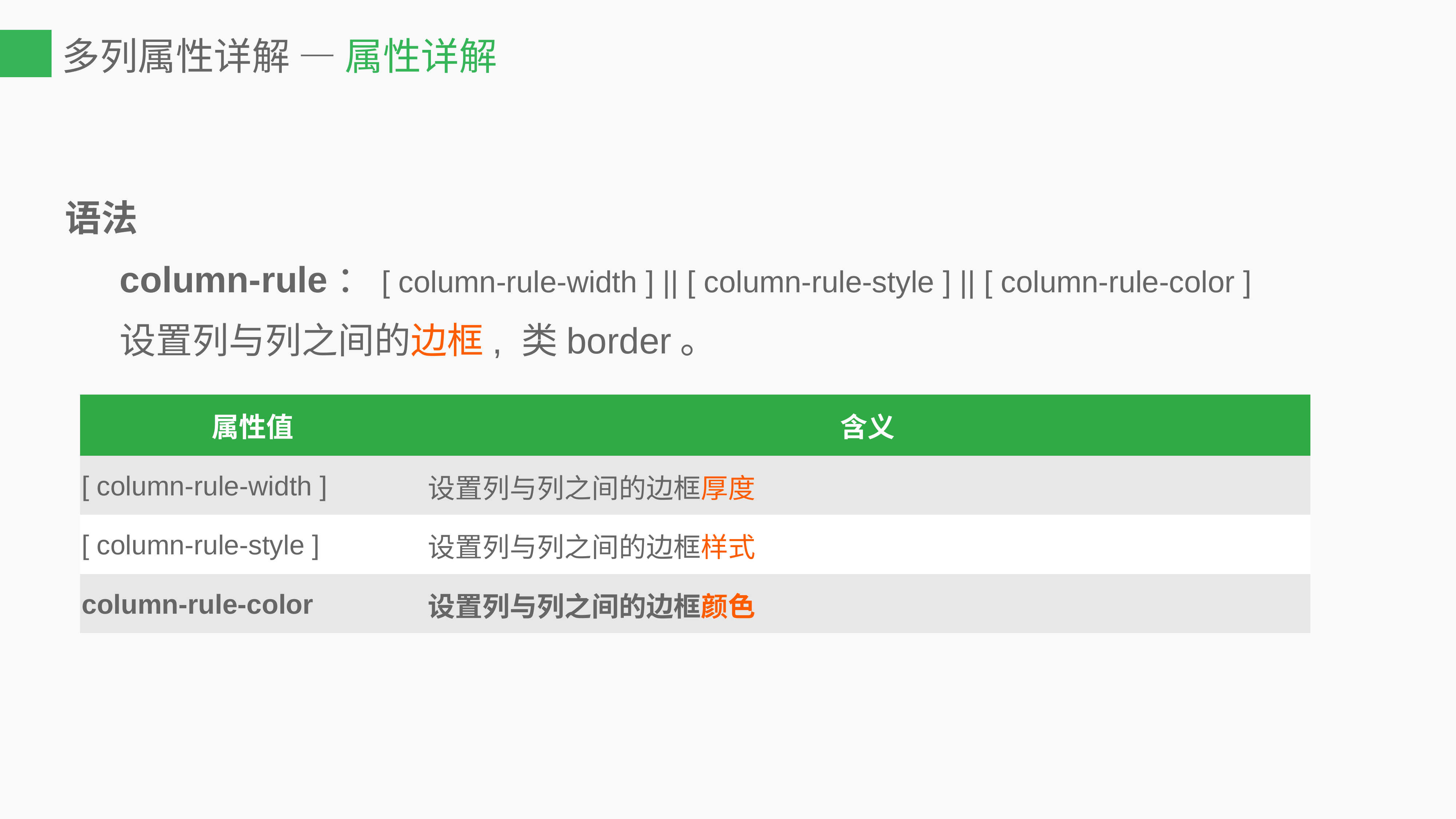

# 多列属性详解 — 属性详解
语法
	column-rule：[ column-rule-width ] || [ column-rule-style ] || [ column-rule-color ]
	设置列与列之间的边框, 类border。
| 属性值 | 含义 |
| --- | --- |
| [ column-rule-width ] | 设置列与列之间的边框厚度 |
| [ column-rule-style ] | 设置列与列之间的边框样式 |
| column-rule-color | 设置列与列之间的边框颜色 |